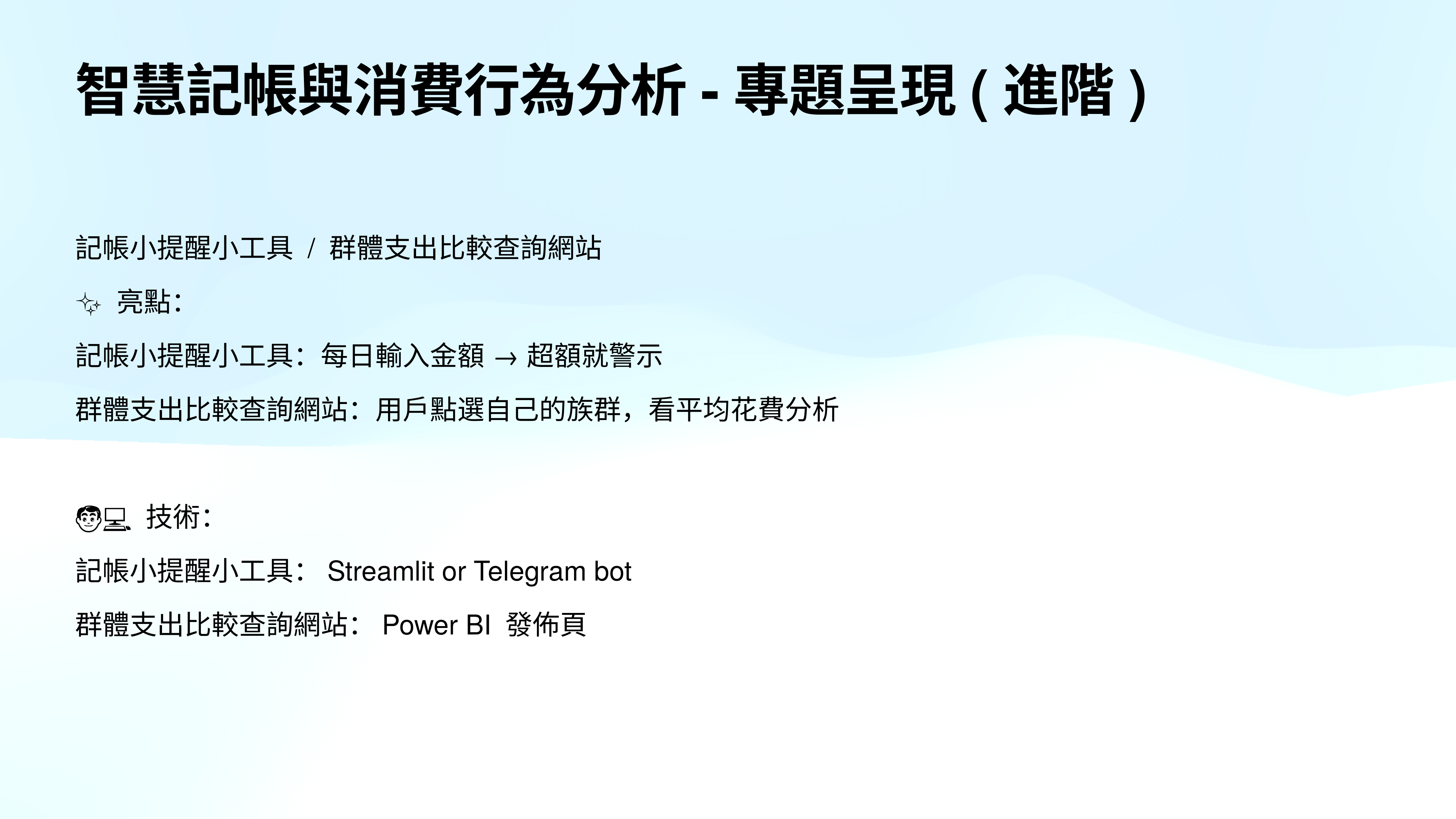

# 智慧記帳與消費行為分析-專題呈現(進階)
記帳小提醒小工具 / 群體支出比較查詢網站
✨ 亮點：
記帳小提醒小工具：每日輸入金額 → 超額就警示
群體支出比較查詢網站：用戶點選自己的族群，看平均花費分析

👨‍💻 技術：
記帳小提醒小工具：Streamlit or Telegram bot
群體支出比較查詢網站：Power BI 發佈頁